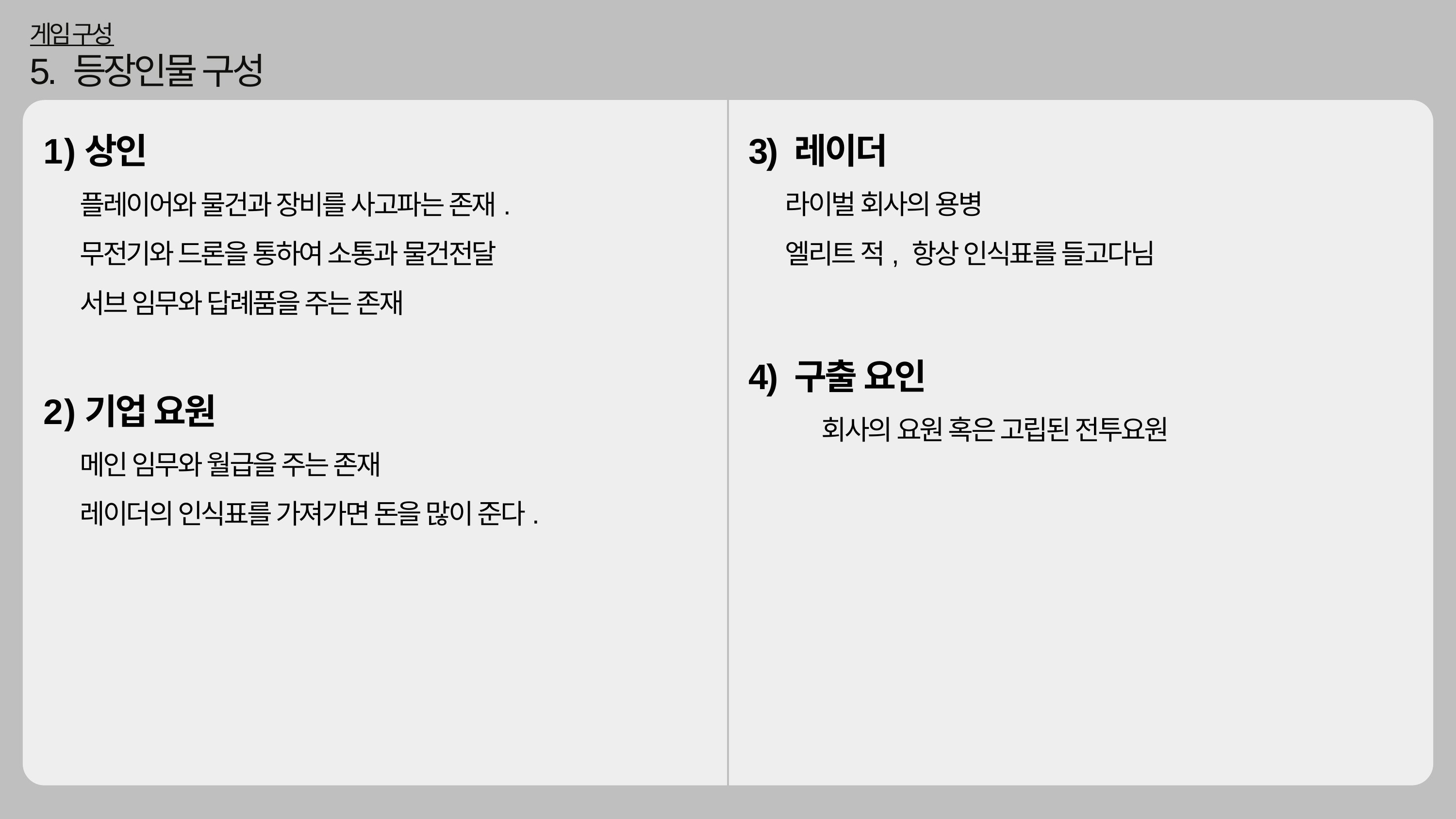

게임 구성
5. 등장인물 구성

3) 레이더
라이벌 회사의 용병
엘리트 적, 항상 인식표를 들고다님

4) 구출 요인
	회사의 요원 혹은 고립된 전투요원
상인
플레이어와 물건과 장비를 사고파는 존재.
무전기와 드론을 통하여 소통과 물건전달
서브 임무와 답례품을 주는 존재
기업 요원
메인 임무와 월급을 주는 존재
레이더의 인식표를 가져가면 돈을 많이 준다.